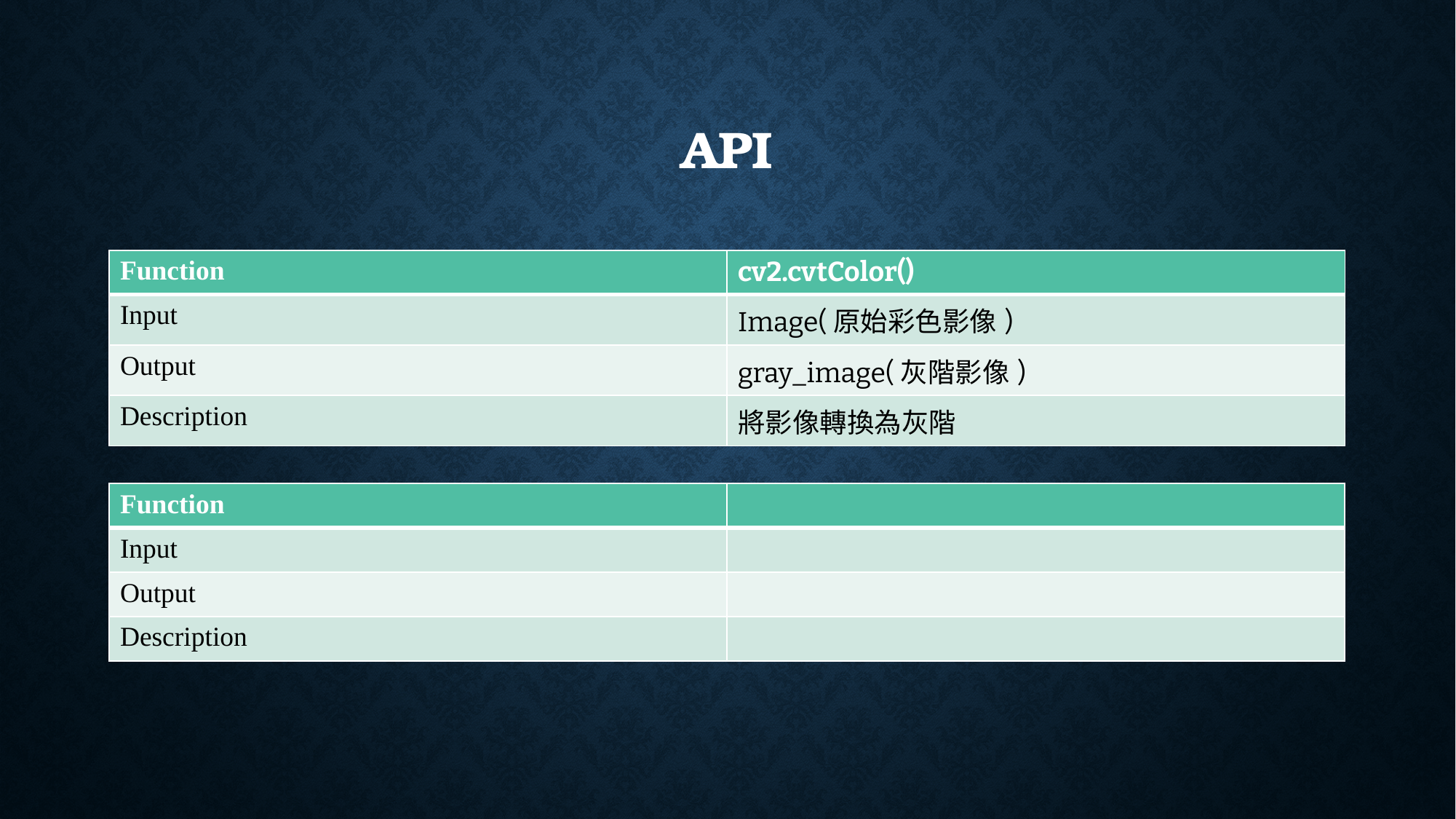

# API
| Function | cv2.cvtColor() |
| --- | --- |
| Input | Image(原始彩色影像) |
| Output | gray\_image(灰階影像) |
| Description | 將影像轉換為灰階 |
| Function |  |
| --- | --- |
| Input |  |
| Output |  |
| Description |  |